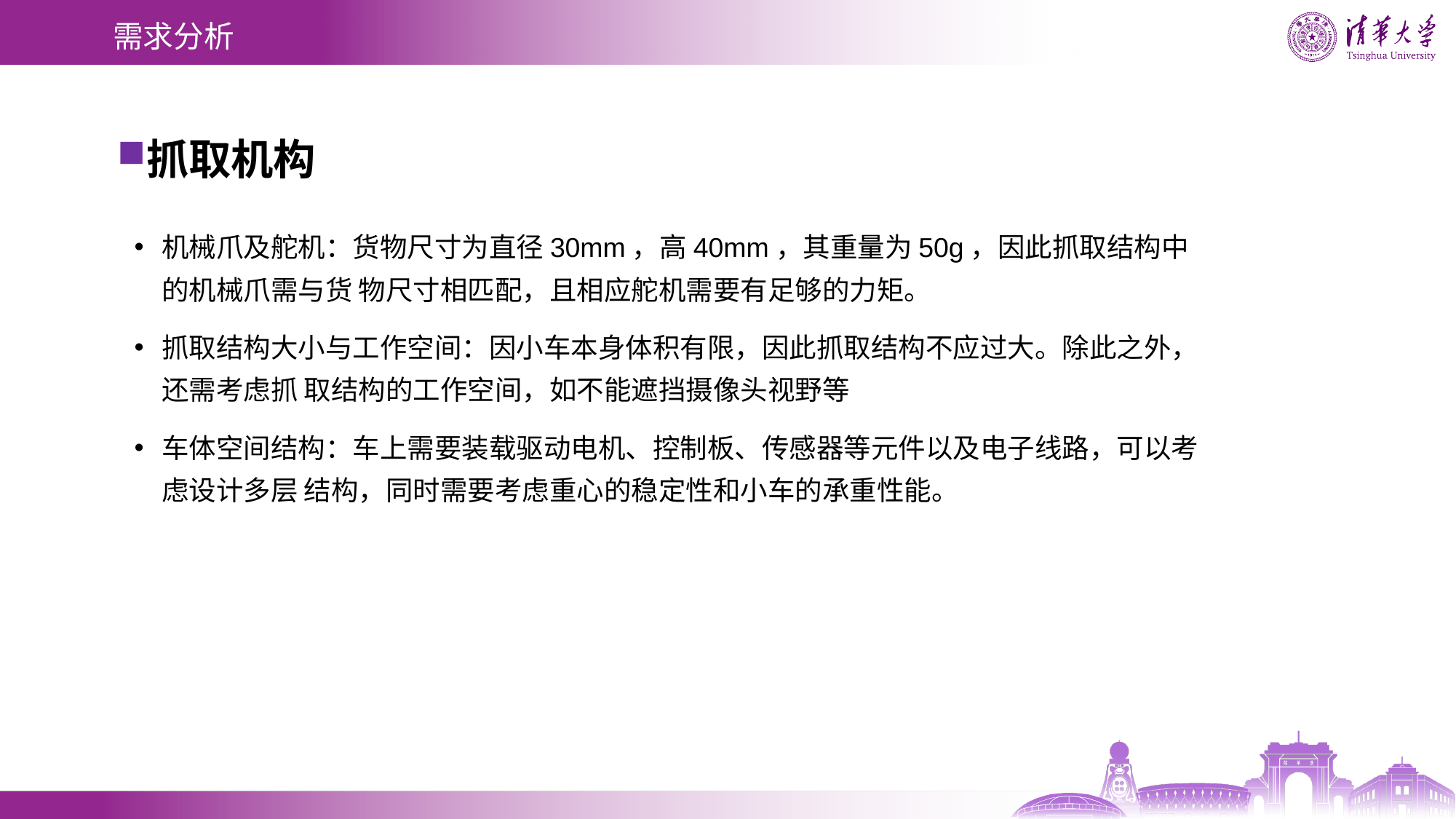

# 需求分析
抓取机构
机械爪及舵机：货物尺寸为直径30mm，高40mm，其重量为50g，因此抓取结构中的机械爪需与货 物尺寸相匹配，且相应舵机需要有足够的力矩。
抓取结构大小与工作空间：因小车本身体积有限，因此抓取结构不应过大。除此之外，还需考虑抓 取结构的工作空间，如不能遮挡摄像头视野等
车体空间结构：车上需要装载驱动电机、控制板、传感器等元件以及电子线路，可以考虑设计多层 结构，同时需要考虑重心的稳定性和小车的承重性能。